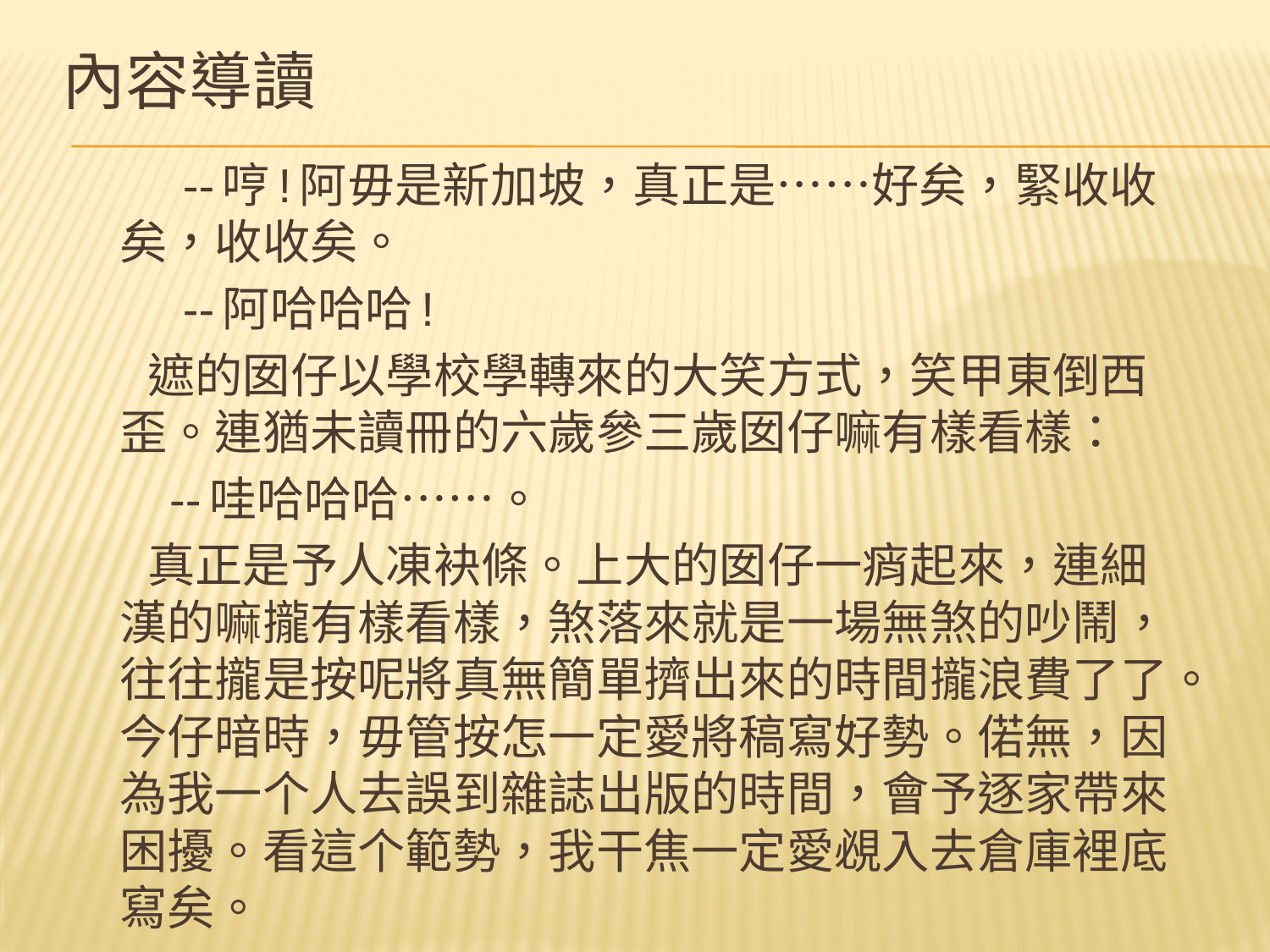

# 內容導讀
        --哼!阿毋是新加坡，真正是……好矣，緊收收矣，收收矣。
        --阿哈哈哈!
      遮的囡仔以學校學轉來的大笑方式，笑甲東倒西歪。連猶未讀冊的六歲參三歲囡仔嘛有樣看樣：
       --哇哈哈哈……。
      真正是予人凍袂條。上大的囡仔一痟起來，連細漢的嘛攏有樣看樣，煞落來就是一場無煞的吵鬧，往往攏是按呢將真無簡單擠出來的時間攏浪費了了。今仔暗時，毋管按怎一定愛將稿寫好勢。偌無，因為我一个人去誤到雜誌出版的時間，會予逐家帶來困擾。看這个範勢，我干焦一定愛覕入去倉庫裡底寫矣。